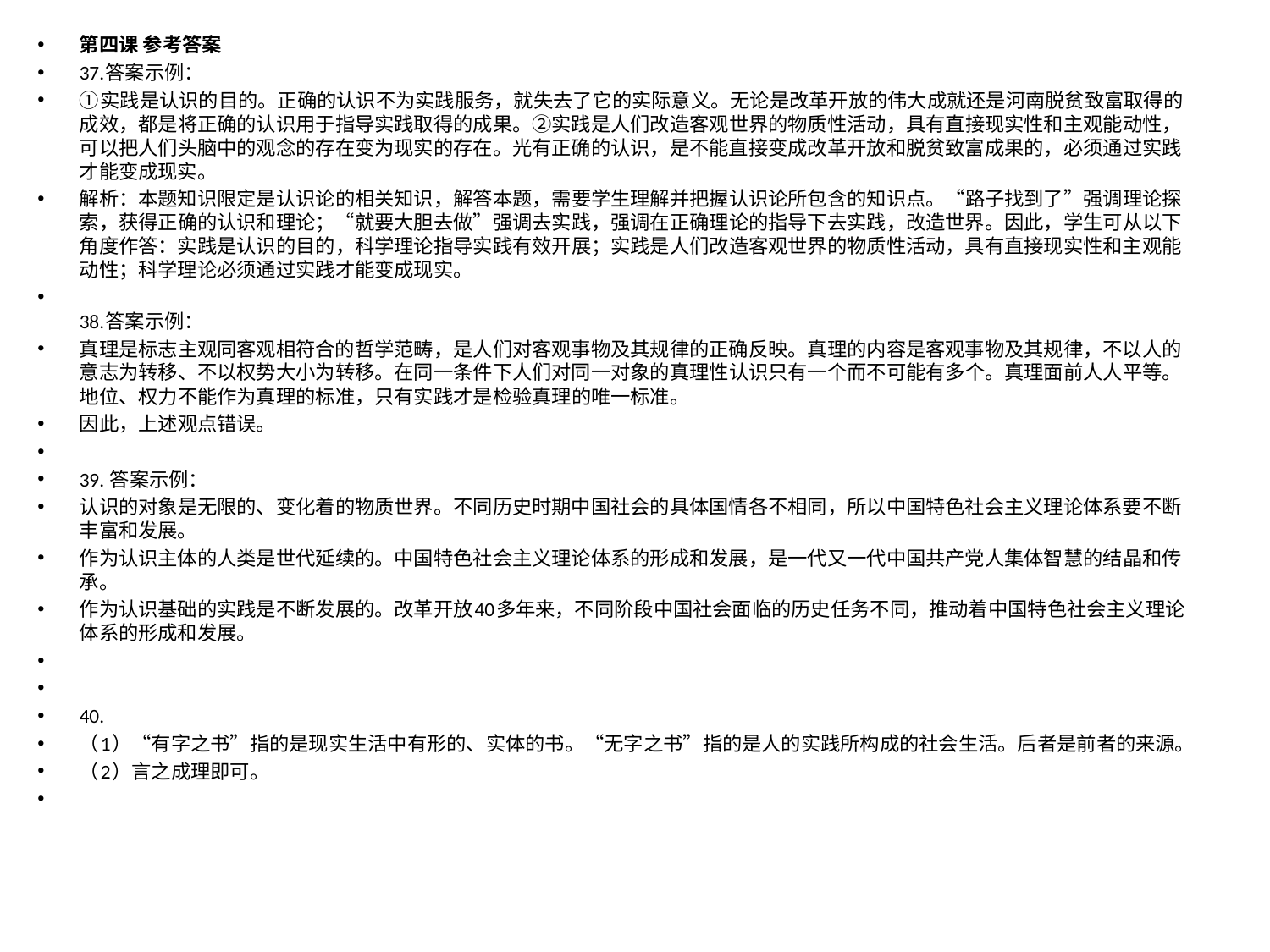

第四课 参考答案
37.答案示例：
①实践是认识的目的。正确的认识不为实践服务，就失去了它的实际意义。无论是改革开放的伟大成就还是河南脱贫致富取得的成效，都是将正确的认识用于指导实践取得的成果。②实践是人们改造客观世界的物质性活动，具有直接现实性和主观能动性，可以把人们头脑中的观念的存在变为现实的存在。光有正确的认识，是不能直接变成改革开放和脱贫致富成果的，必须通过实践才能变成现实。
解析：本题知识限定是认识论的相关知识，解答本题，需要学生理解并把握认识论所包含的知识点。“路子找到了”强调理论探索，获得正确的认识和理论；“就要大胆去做”强调去实践，强调在正确理论的指导下去实践，改造世界。因此，学生可从以下角度作答：实践是认识的目的，科学理论指导实践有效开展；实践是人们改造客观世界的物质性活动，具有直接现实性和主观能动性；科学理论必须通过实践才能变成现实。
38.答案示例：
真理是标志主观同客观相符合的哲学范畴，是人们对客观事物及其规律的正确反映。真理的内容是客观事物及其规律，不以人的意志为转移、不以权势大小为转移。在同一条件下人们对同一对象的真理性认识只有一个而不可能有多个。真理面前人人平等。地位、权力不能作为真理的标准，只有实践才是检验真理的唯一标准。
因此，上述观点错误。

39. 答案示例：
认识的对象是无限的、变化着的物质世界。不同历史时期中国社会的具体国情各不相同，所以中国特色社会主义理论体系要不断丰富和发展。
作为认识主体的人类是世代延续的。中国特色社会主义理论体系的形成和发展，是一代又一代中国共产党人集体智慧的结晶和传承。
作为认识基础的实践是不断发展的。改革开放40多年来，不同阶段中国社会面临的历史任务不同，推动着中国特色社会主义理论体系的形成和发展。

40.
（1）“有字之书”指的是现实生活中有形的、实体的书。“无字之书”指的是人的实践所构成的社会生活。后者是前者的来源。
（2）言之成理即可。